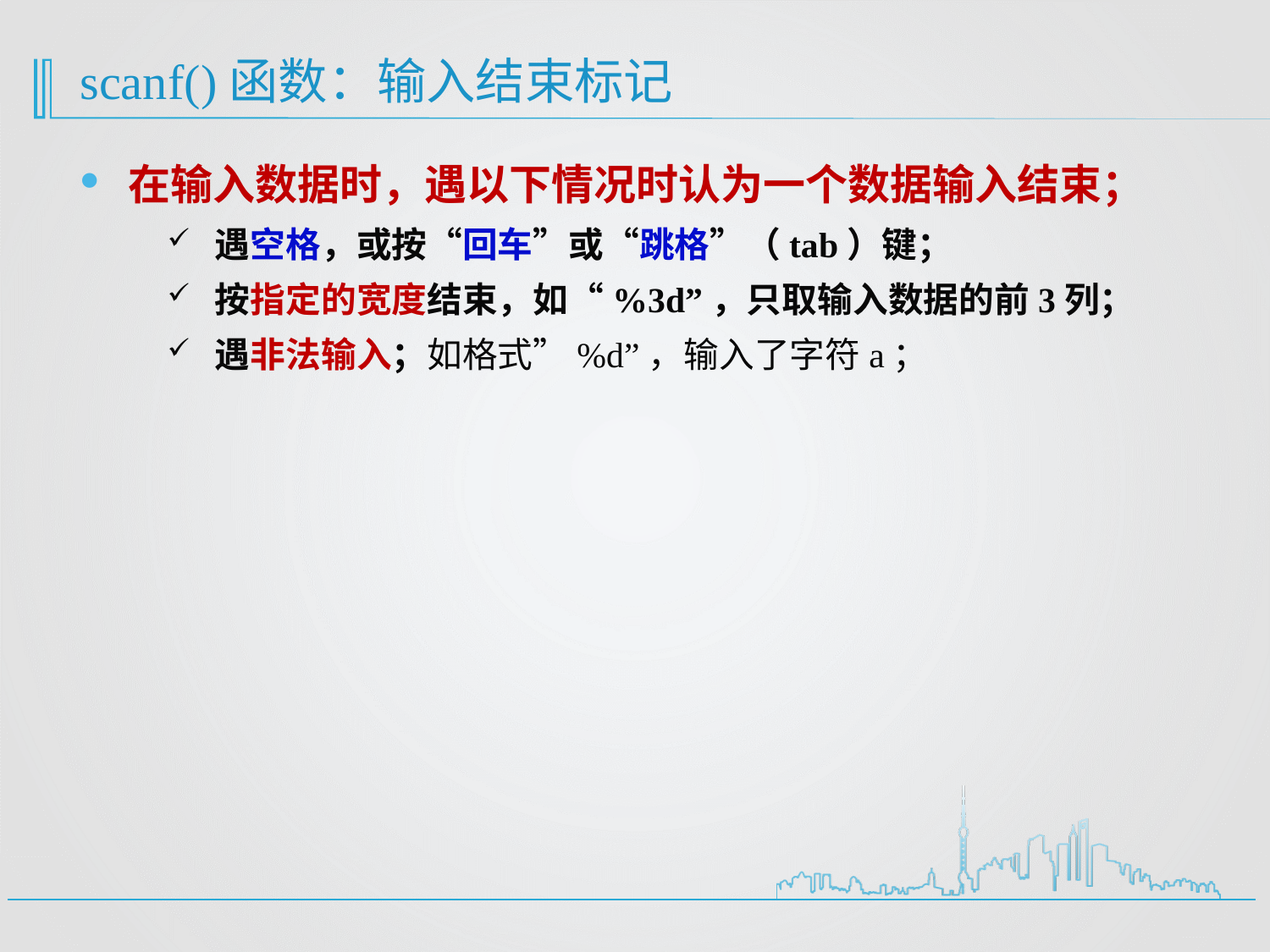

# scanf()函数：输入结束标记
在输入数据时，遇以下情况时认为一个数据输入结束；
遇空格，或按“回车”或“跳格”（tab）键；
按指定的宽度结束，如“%3d”，只取输入数据的前3列；
遇非法输入；如格式”%d”，输入了字符a；